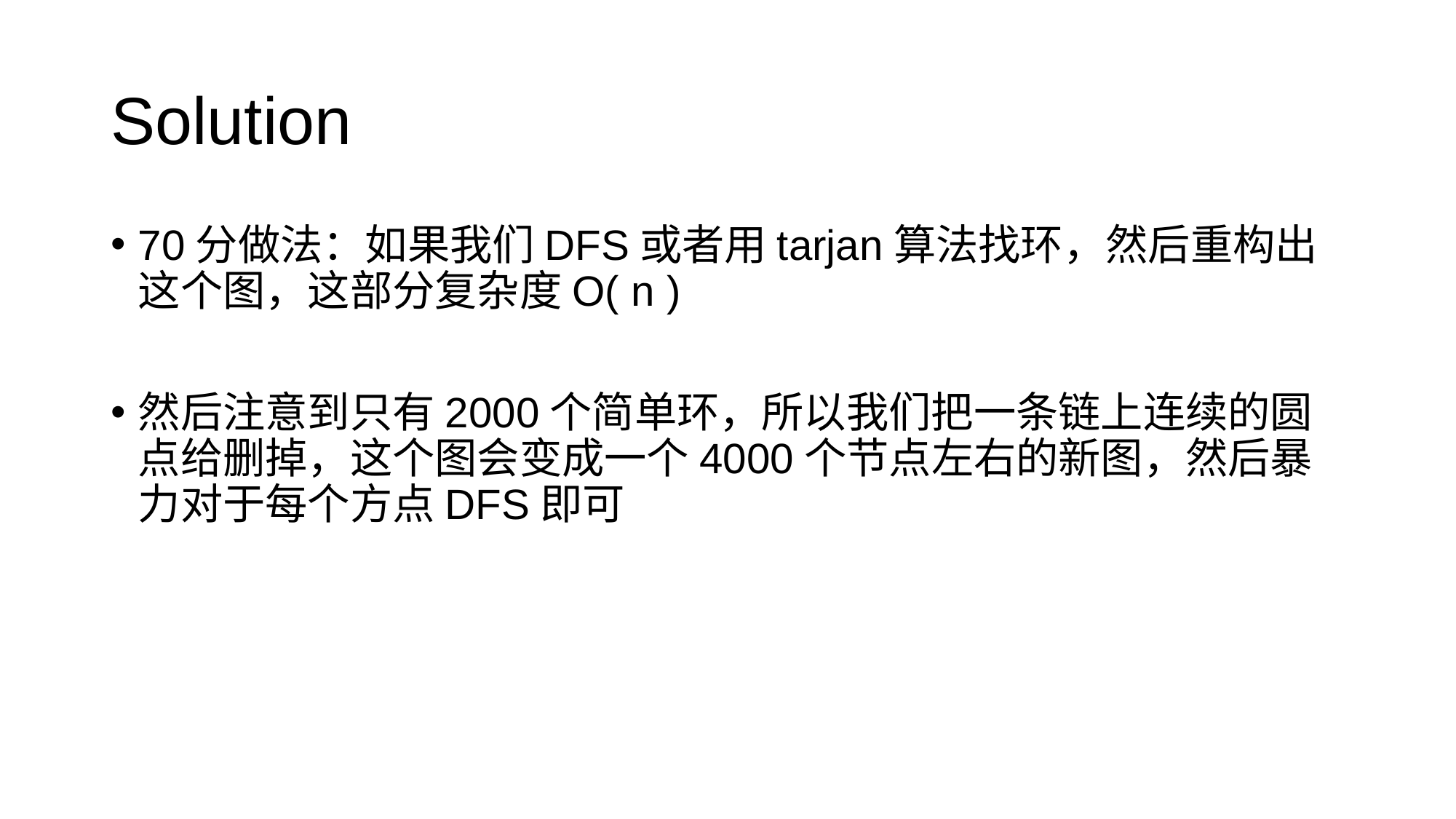

# Solution
70分做法：如果我们DFS或者用tarjan算法找环，然后重构出这个图，这部分复杂度O( n )

然后注意到只有2000个简单环，所以我们把一条链上连续的圆点给删掉，这个图会变成一个4000个节点左右的新图，然后暴力对于每个方点DFS即可